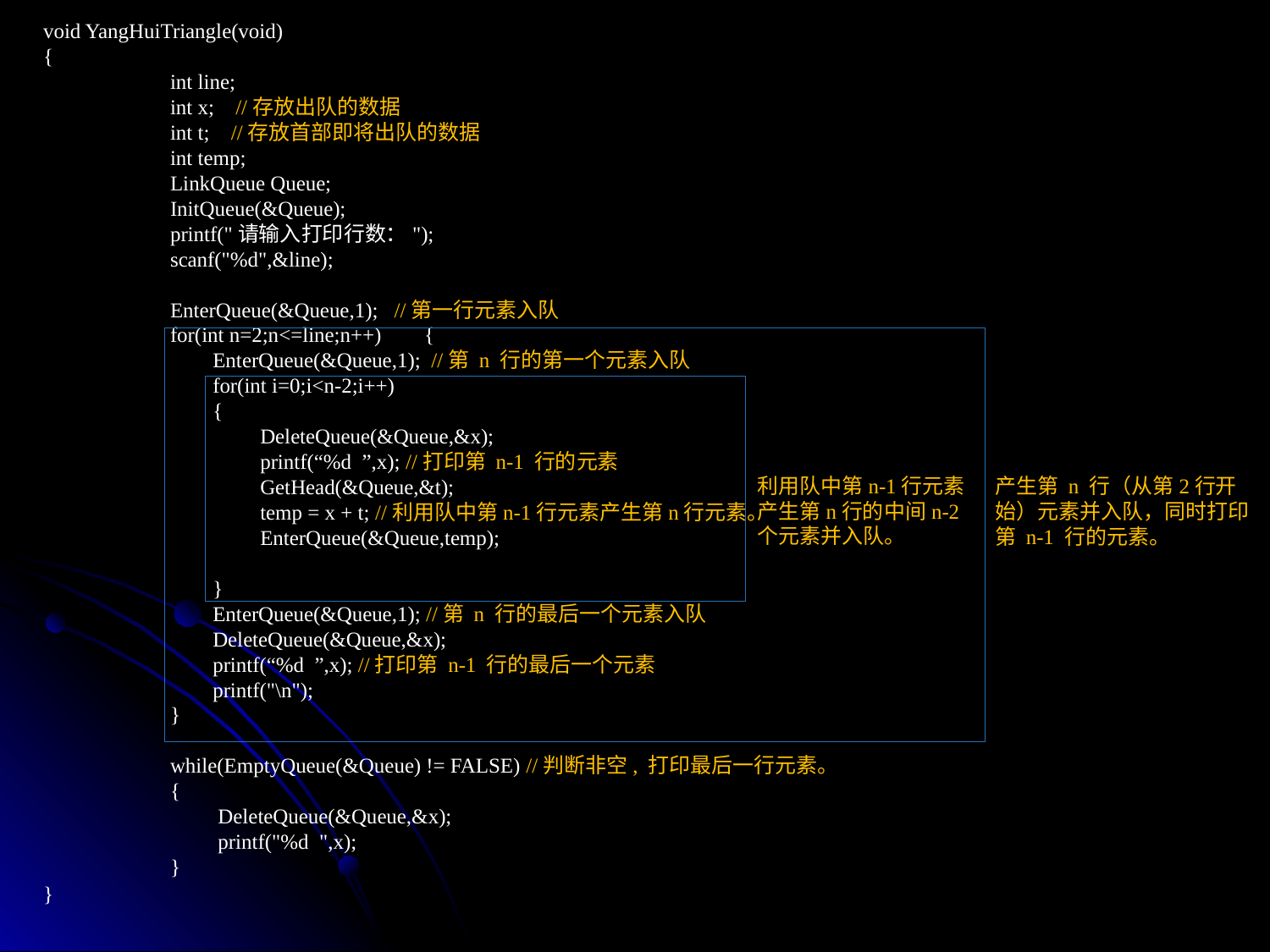

void YangHuiTriangle(void)
{
	int line;
	int x;    //存放出队的数据
	int t;    //存放首部即将出队的数据
	int temp;
	LinkQueue Queue;
	InitQueue(&Queue);
	printf("请输入打印行数：");
	scanf("%d",&line);

	EnterQueue(&Queue,1);   //第一行元素入队
	for(int n=2;n<=line;n++) 	{
                                EnterQueue(&Queue,1);  //第 n 行的第一个元素入队
	        for(int i=0;i<n-2;i++)
	        {
	                 DeleteQueue(&Queue,&x);
	                 printf(“%d  ”,x); //打印第 n-1 行的元素
                                         GetHead(&Queue,&t);
                                         temp = x + t; //利用队中第n-1行元素产生第n行元素。
                                         EnterQueue(&Queue,temp);

	        }
	        EnterQueue(&Queue,1); //第 n 行的最后一个元素入队
	        DeleteQueue(&Queue,&x);
	        printf(“%d  ”,x); //打印第 n-1 行的最后一个元素
	        printf("\n");
	}

	while(EmptyQueue(&Queue) != FALSE) //判断非空, 打印最后一行元素。
	{
	         DeleteQueue(&Queue,&x);
	         printf("%d  ",x);
	}
}

利用队中第n-1行元素产生第n行的中间n-2个元素并入队。
产生第 n 行（从第2行开始）元素并入队，同时打印第 n-1 行的元素。